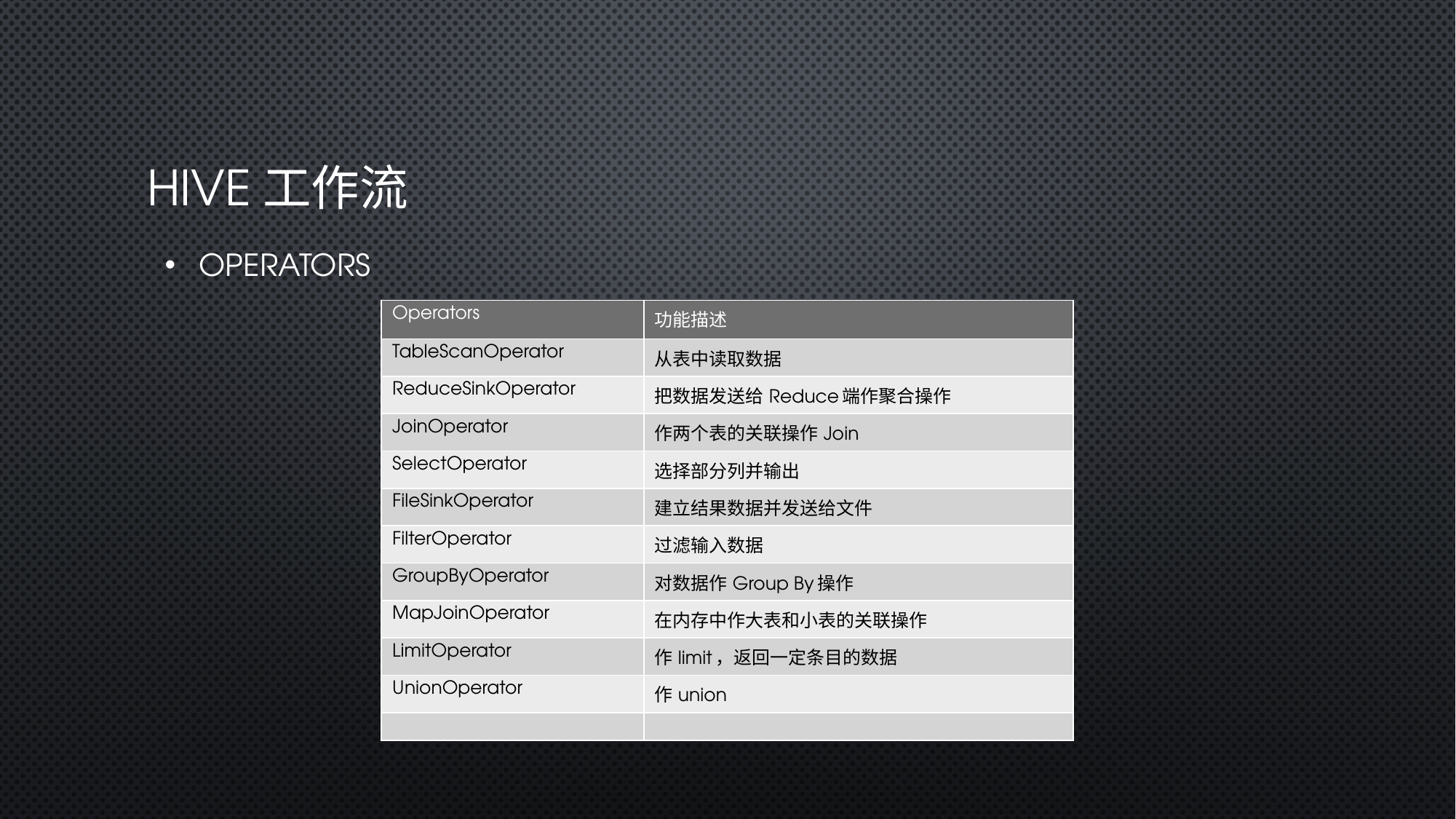

# Hive工作流
Operators

| Operators | 功能描述 |
| --- | --- |
| TableScanOperator | 从表中读取数据 |
| ReduceSinkOperator | 把数据发送给Reduce端作聚合操作 |
| JoinOperator | 作两个表的关联操作Join |
| SelectOperator | 选择部分列并输出 |
| FileSinkOperator | 建立结果数据并发送给文件 |
| FilterOperator | 过滤输入数据 |
| GroupByOperator | 对数据作Group By操作 |
| MapJoinOperator | 在内存中作大表和小表的关联操作 |
| LimitOperator | 作limit，返回一定条目的数据 |
| UnionOperator | 作union |
|  |  |